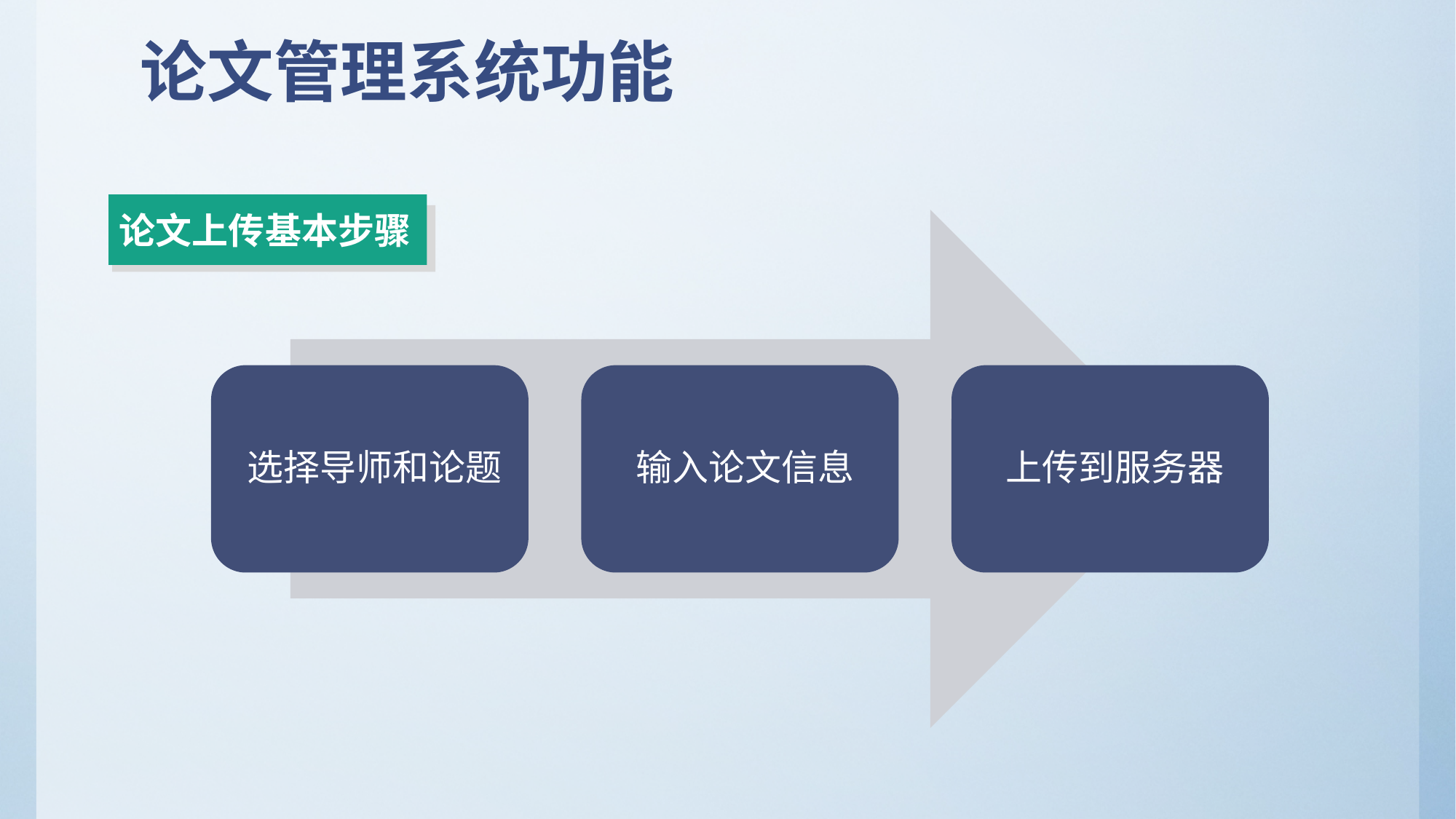

# 论文管理系统功能
论文上传基本步骤

选择导师和论题
输入论文信息
上传到服务器